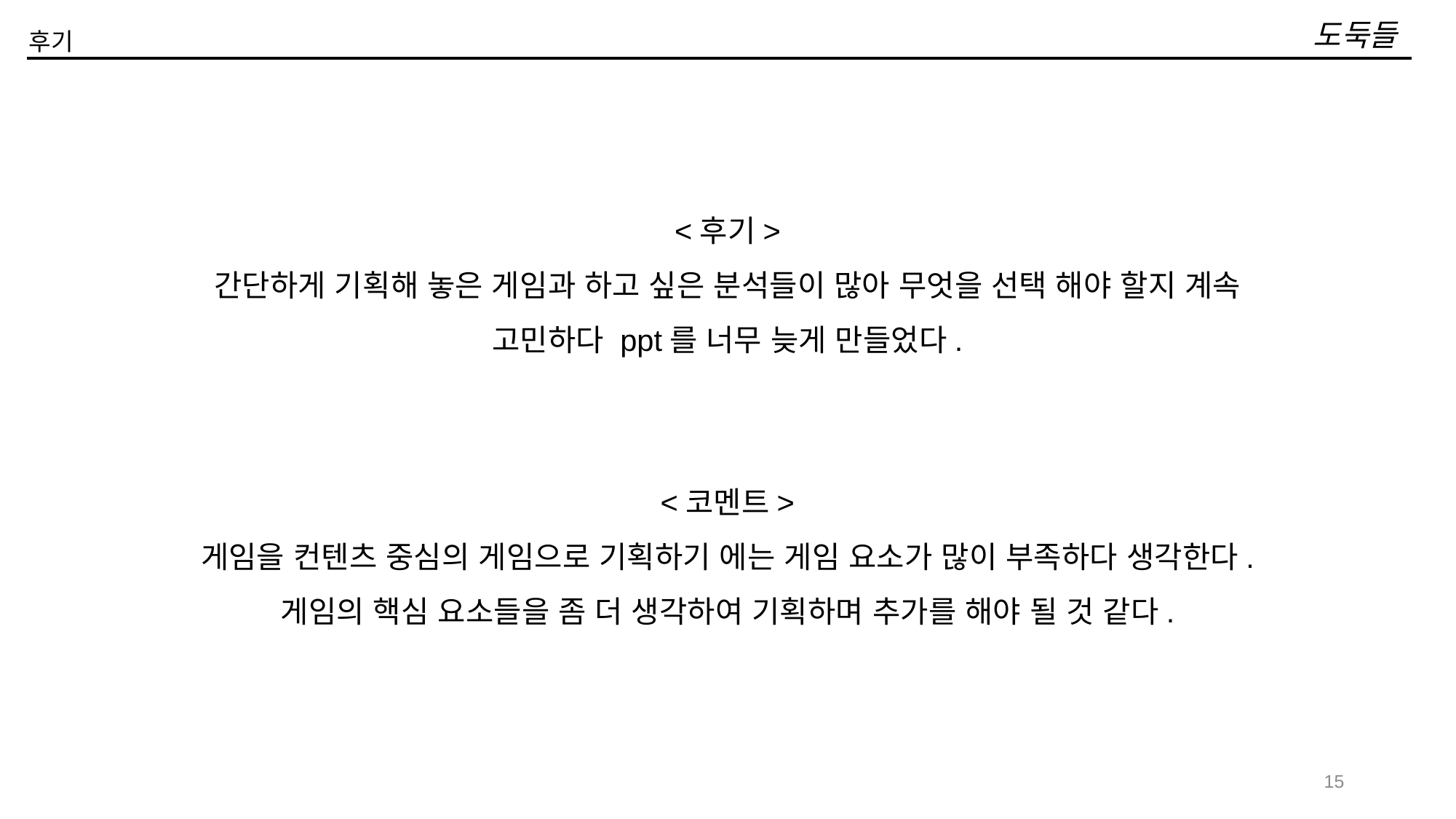

도둑들
후기
<후기>
간단하게 기획해 놓은 게임과 하고 싶은 분석들이 많아 무엇을 선택 해야 할지 계속 고민하다 ppt를 너무 늦게 만들었다.
<코멘트>
게임을 컨텐츠 중심의 게임으로 기획하기 에는 게임 요소가 많이 부족하다 생각한다.
게임의 핵심 요소들을 좀 더 생각하여 기획하며 추가를 해야 될 것 같다.
15